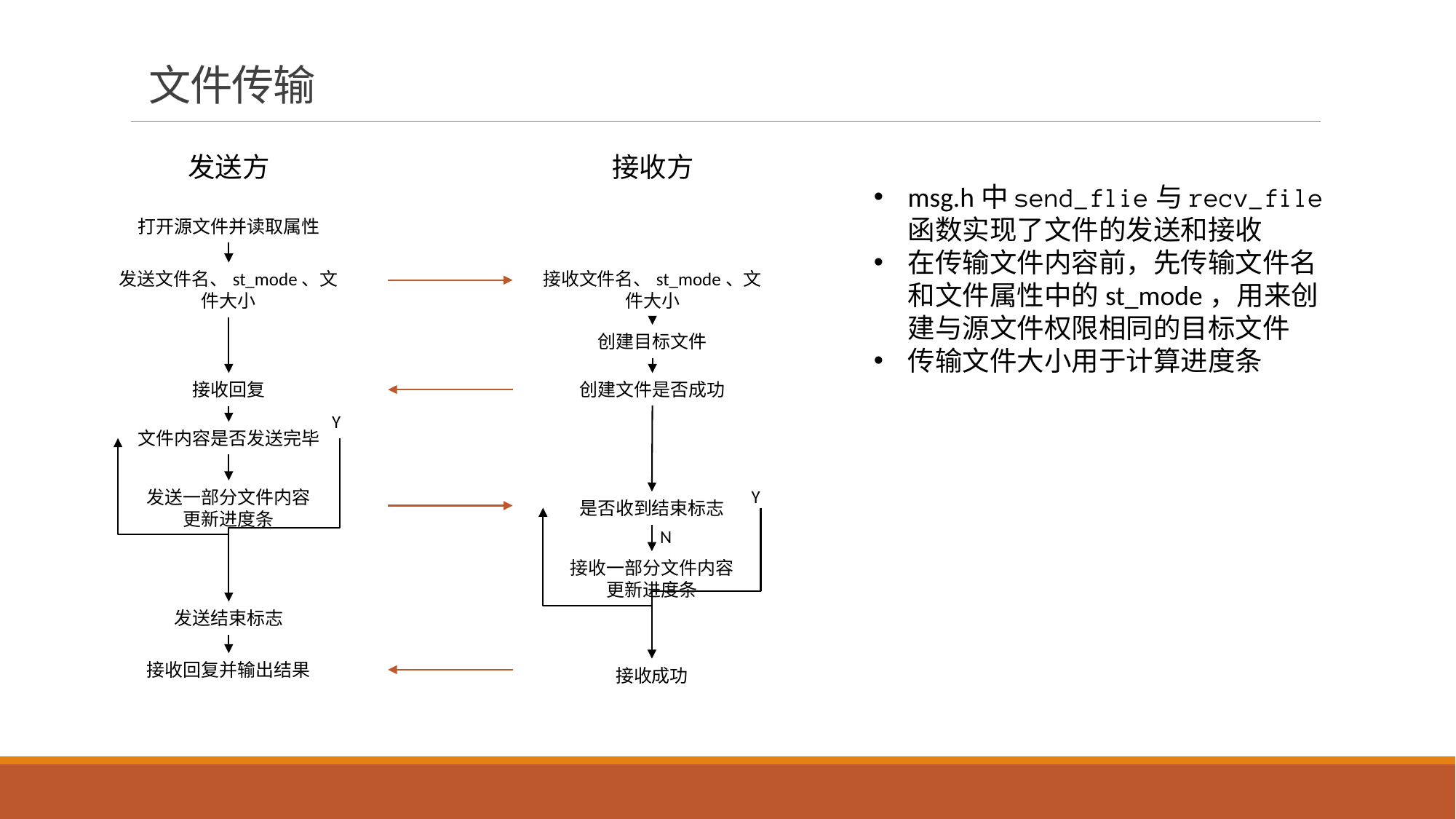

# 文件传输
发送方
接收方
msg.h中send_flie与recv_file函数实现了文件的发送和接收
在传输文件内容前，先传输文件名和文件属性中的st_mode，用来创建与源文件权限相同的目标文件
传输文件大小用于计算进度条
打开源文件并读取属性
发送文件名、st_mode、文件大小
接收文件名、st_mode、文件大小
创建目标文件
接收回复
创建文件是否成功
Y
文件内容是否发送完毕
Y
发送一部分文件内容
更新进度条
是否收到结束标志
N
接收一部分文件内容
更新进度条
发送结束标志
接收回复并输出结果
接收成功